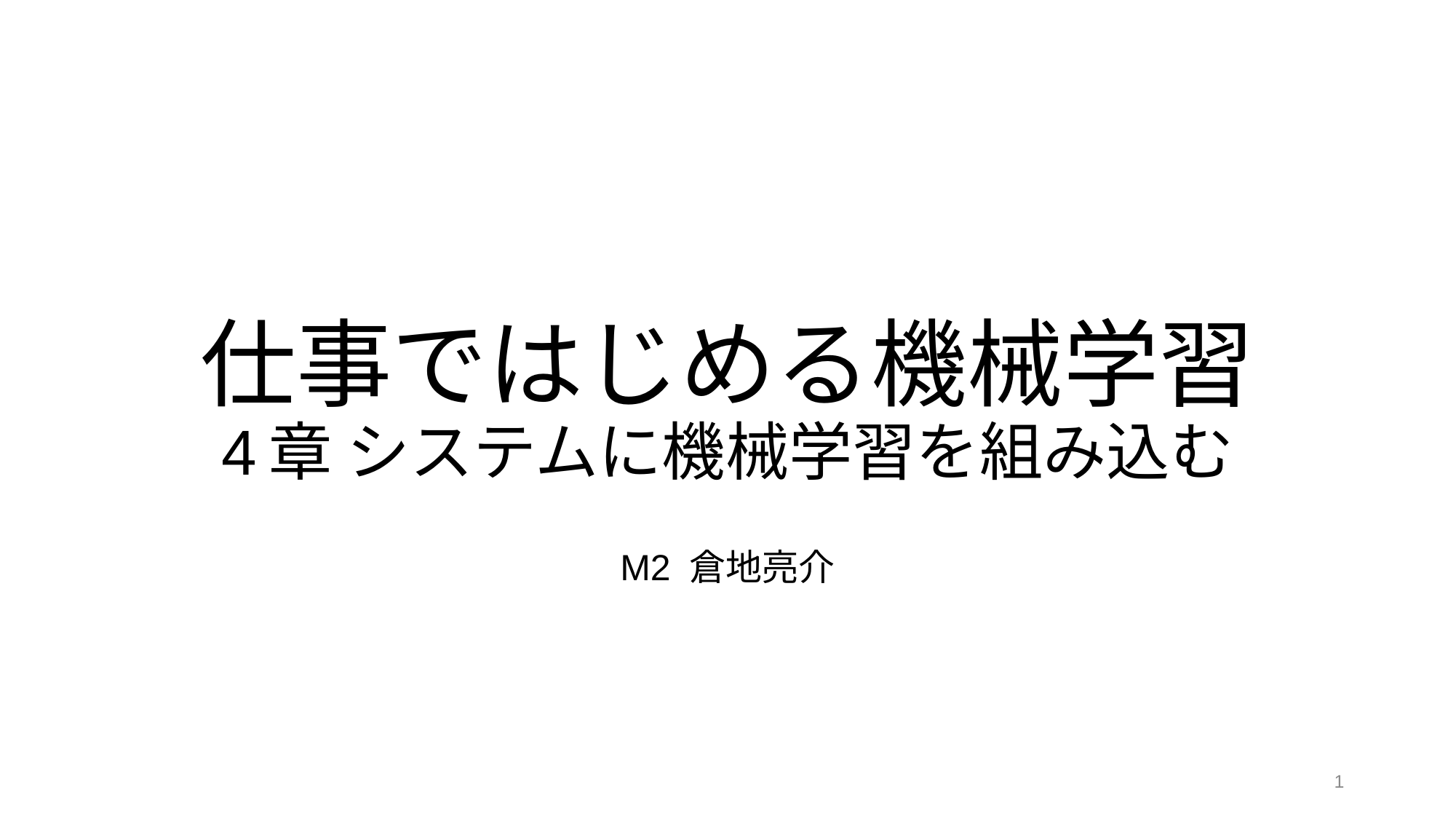

# 仕事ではじめる機械学習 4章 システムに機械学習を組み込む

M2 倉地亮介
1